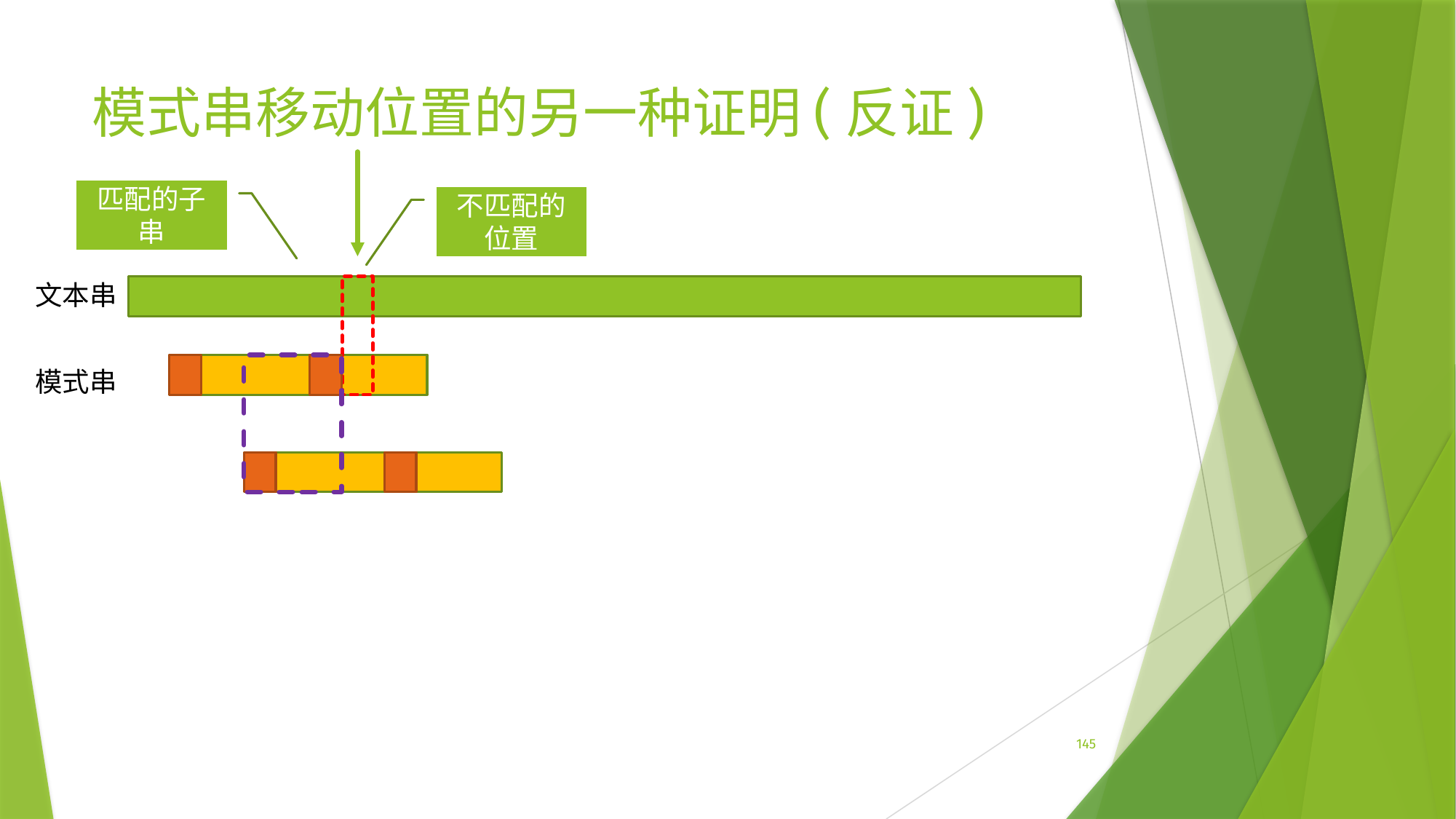

# 模式串移动位置的另一种证明(反证)
匹配的子串
不匹配的位置

文本串

模式串

145